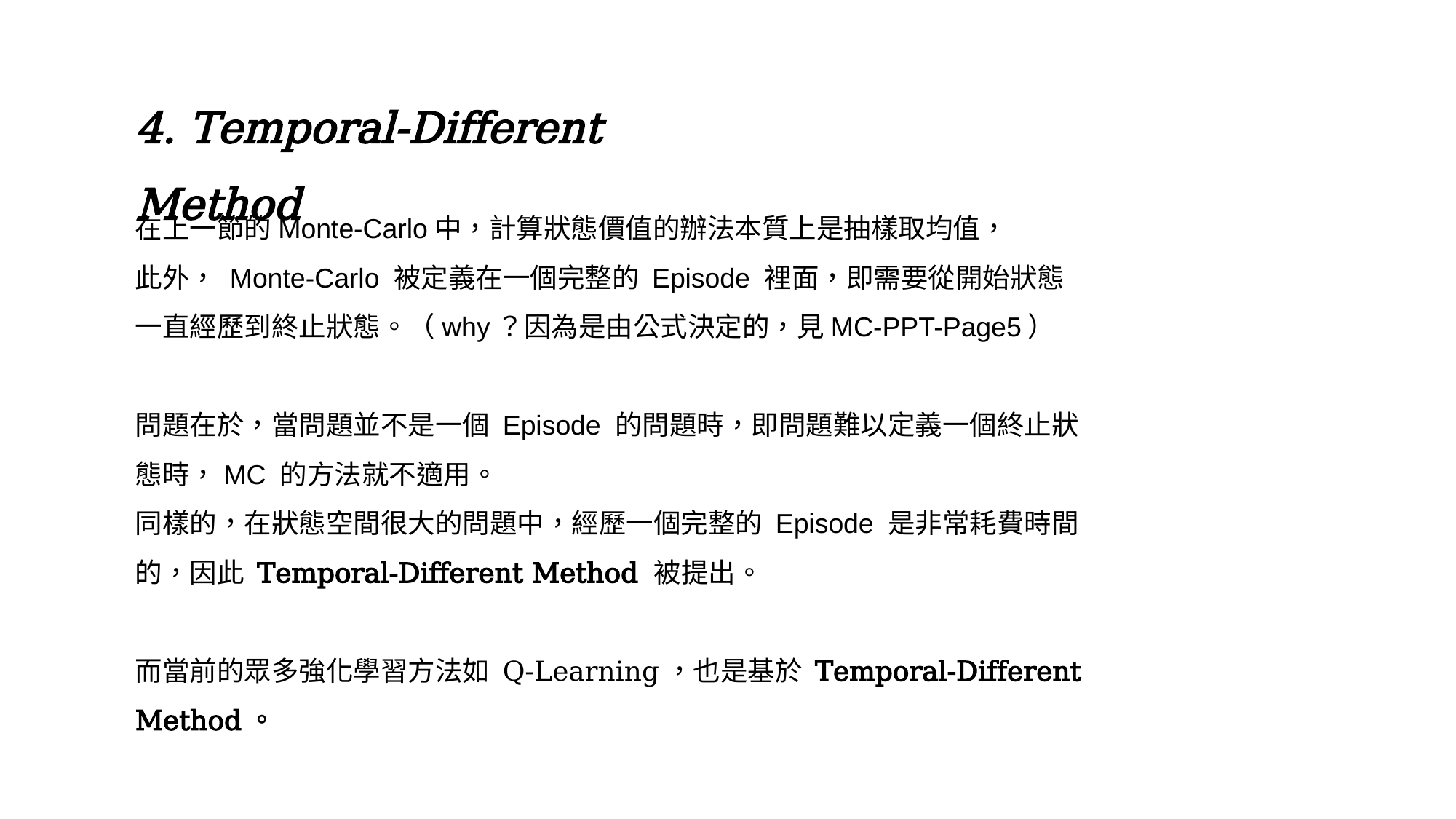

4. Temporal-Different Method
在上一節的Monte-Carlo中，計算狀態價值的辦法本質上是抽樣取均值，
此外， Monte-Carlo 被定義在一個完整的 Episode 裡面，即需要從開始狀態一直經歷到終止狀態。（why？因為是由公式決定的，見MC-PPT-Page5）

問題在於，當問題並不是一個 Episode 的問題時，即問題難以定義一個終止狀態時，MC 的方法就不適用。
同樣的，在狀態空間很大的問題中，經歷一個完整的 Episode 是非常耗費時間的，因此 Temporal-Different Method 被提出。

而當前的眾多強化學習方法如 Q-Learning，也是基於 Temporal-Different Method。